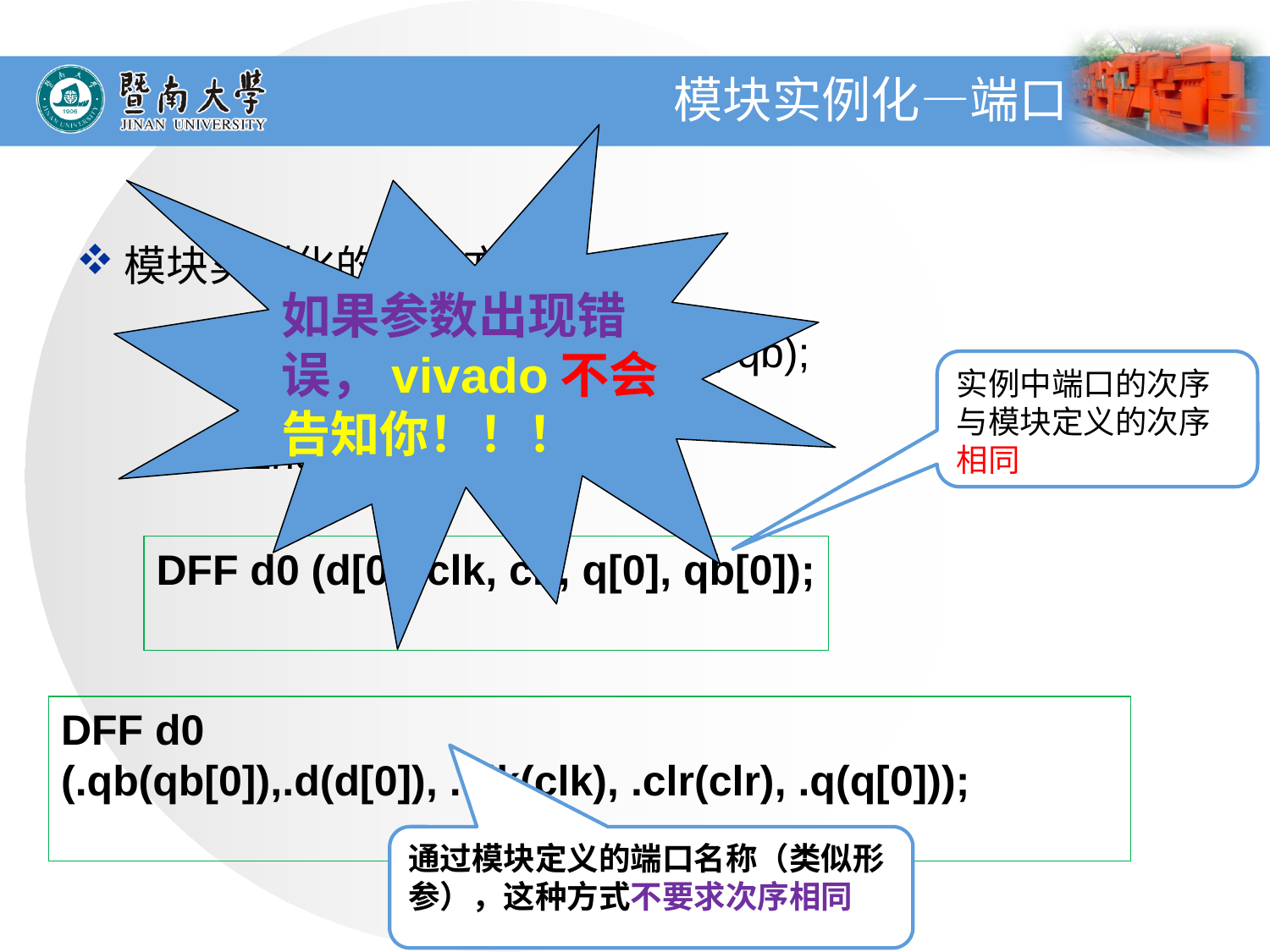

# 模块实例化—端口
如果参数出现错误，vivado不会告知你！！！
模块实例化的两种方式：
module DFF (d, clk, clr, q, qb);
....
Endmodule

实例中端口的次序与模块定义的次序相同
DFF d0 (d[0], clk, clr, q[0], qb[0]);

DFF d0 (.qb(qb[0]),.d(d[0]), .clk(clk), .clr(clr), .q(q[0]));

通过模块定义的端口名称（类似形参），这种方式不要求次序相同